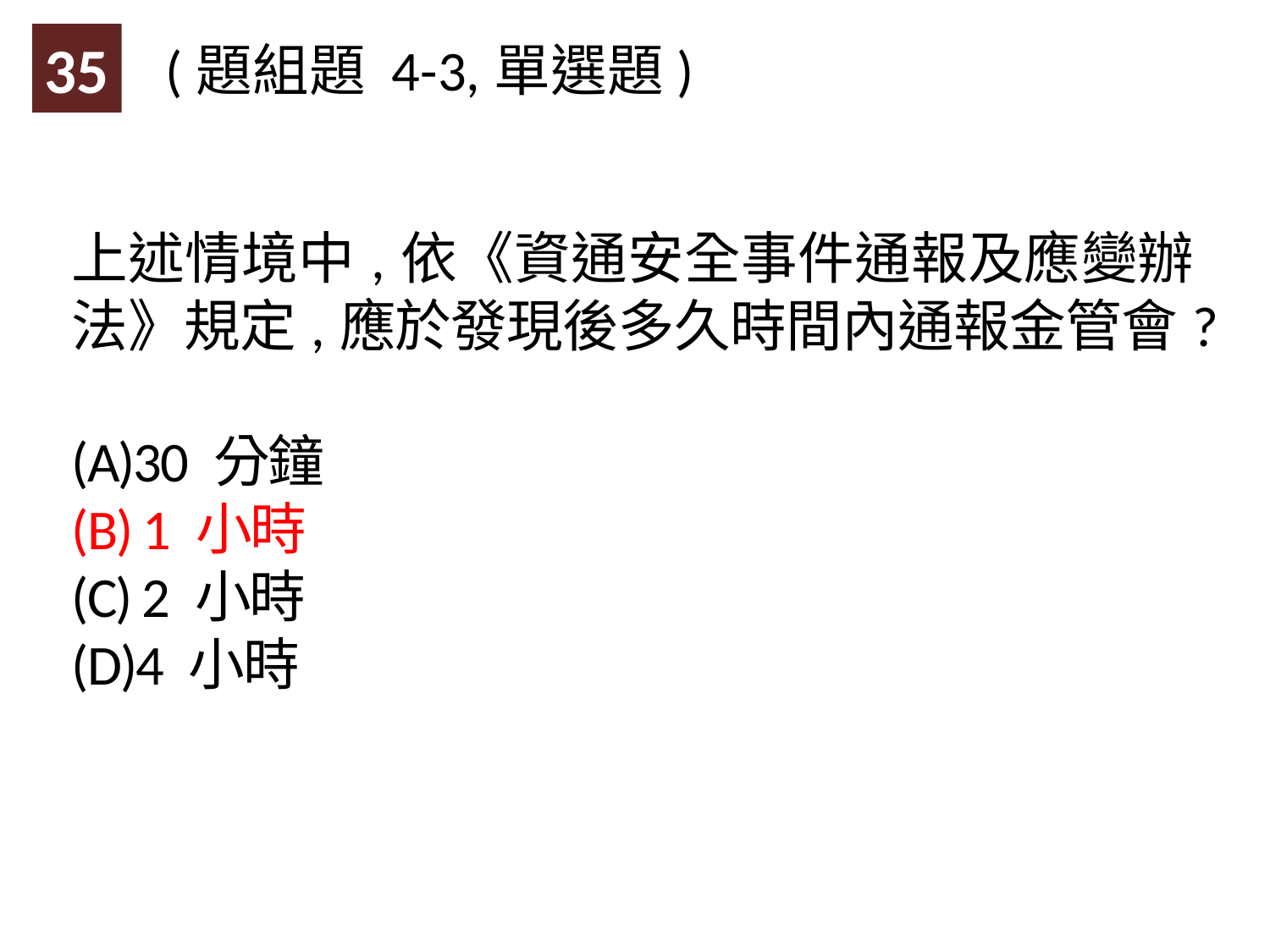

35
(題組題 4-3,單選題)
上述情境中,依《資通安全事件通報及應變辦法》規定,應於發現後多久時間內通報金管會?

(A)30 分鐘
(B) 1 小時
(C) 2 小時
(D)4 小時